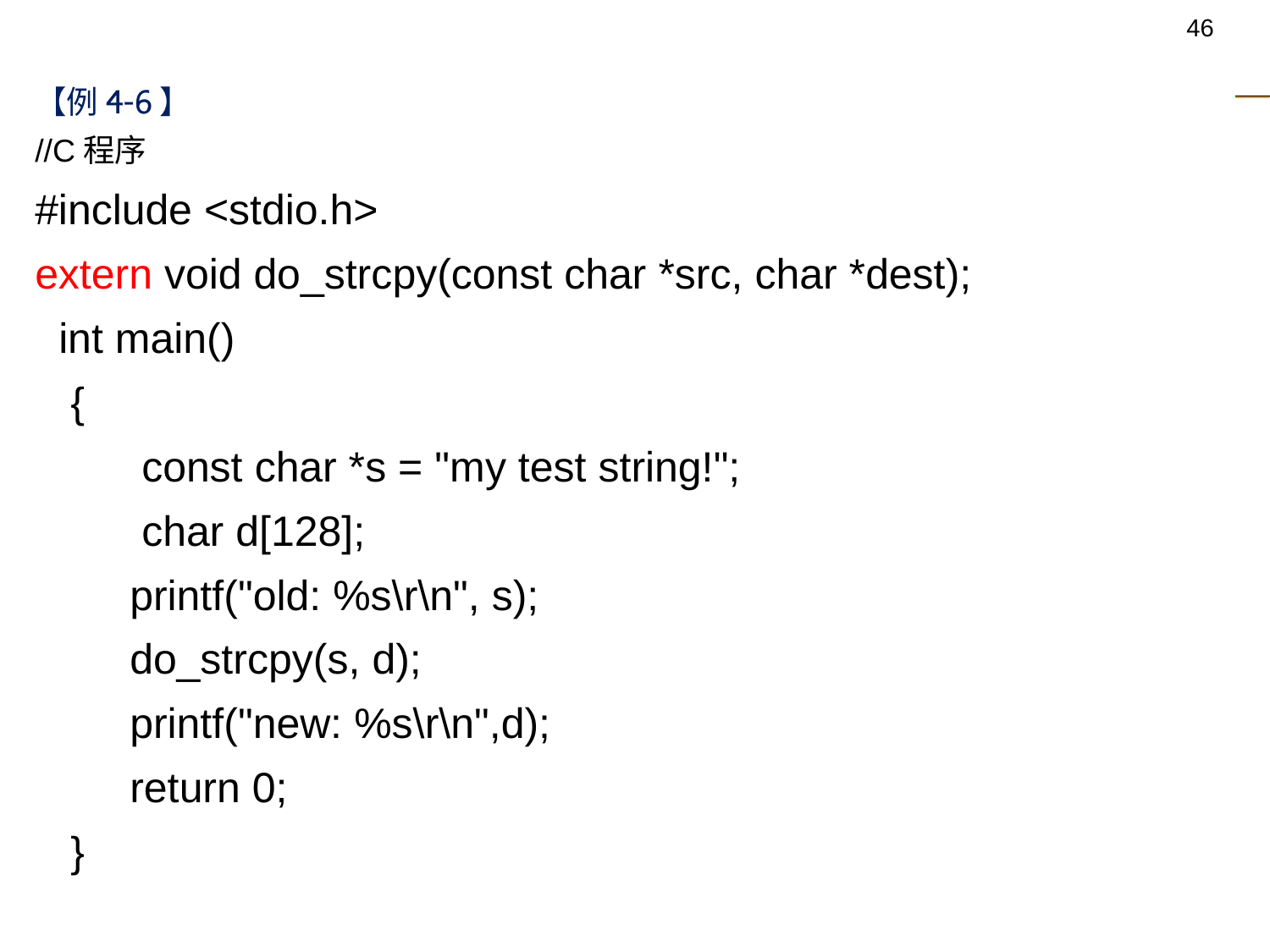

【例4-6】
//C程序
#include <stdio.h>
extern void do_strcpy(const char *src, char *dest);
  int main()
   {
         const char *s = "my test string!";
         char d[128];
        printf("old: %s\r\n", s);
        do_strcpy(s, d);
        printf("new: %s\r\n",d);
        return 0;
   }